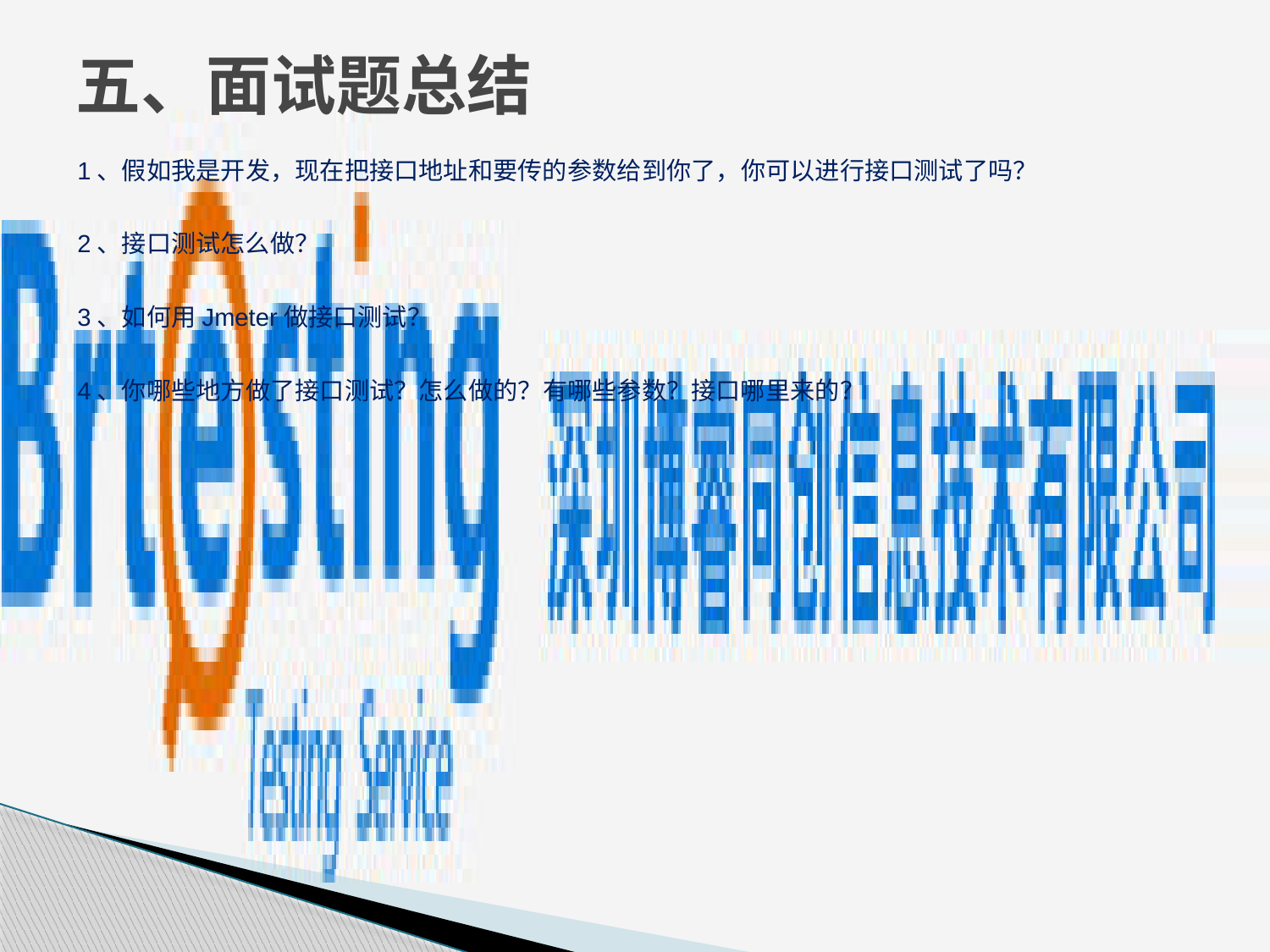

# 五、面试题总结
1、假如我是开发，现在把接口地址和要传的参数给到你了，你可以进行接口测试了吗？

2、接口测试怎么做？

3、如何用Jmeter做接口测试？

4、你哪些地方做了接口测试？怎么做的？有哪些参数？接口哪里来的？